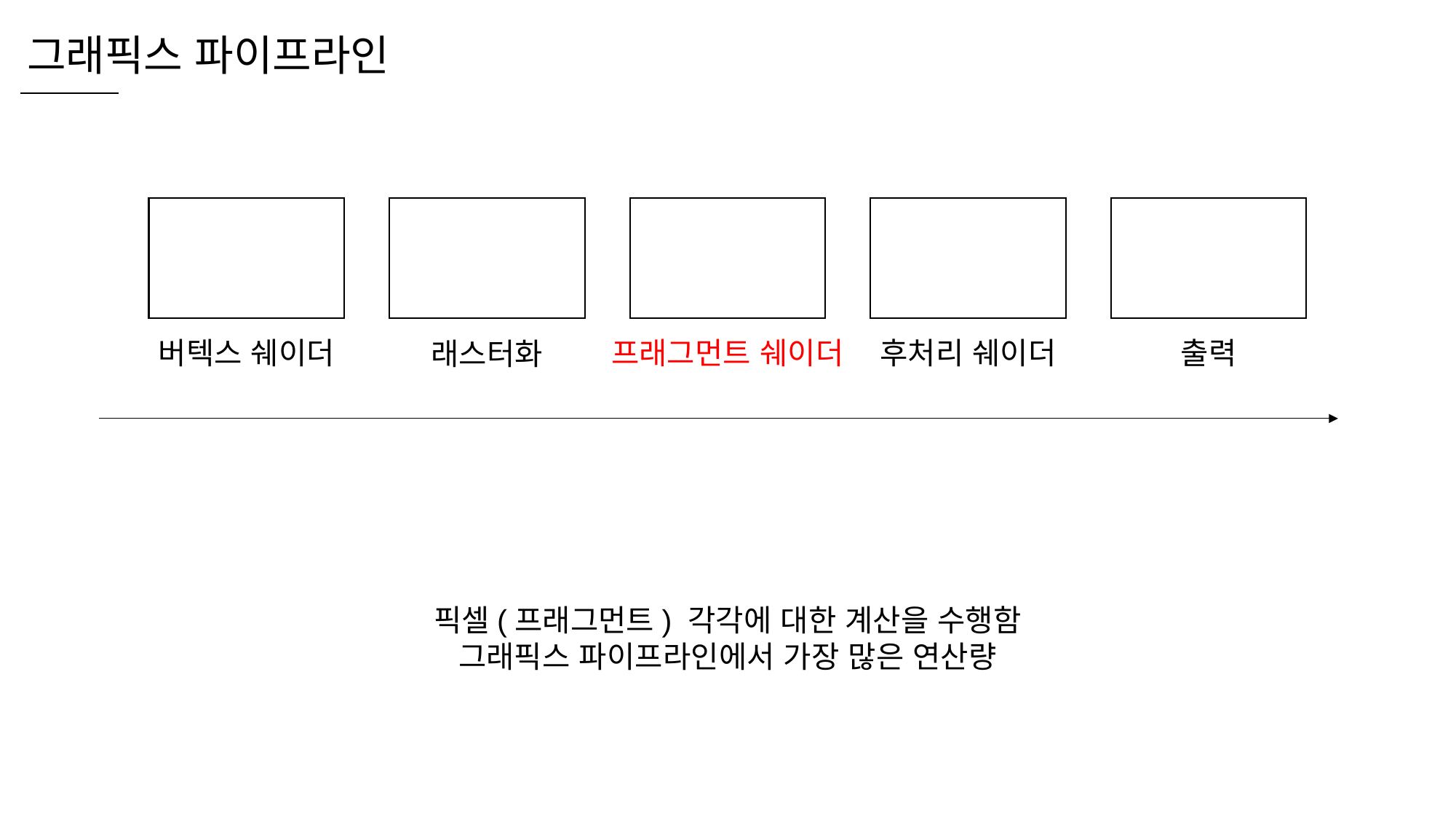

그래픽스 파이프라인

버텍스 쉐이더
프래그먼트 쉐이더
후처리 쉐이더
출력
래스터화
픽셀(프래그먼트) 각각에 대한 계산을 수행함
그래픽스 파이프라인에서 가장 많은 연산량